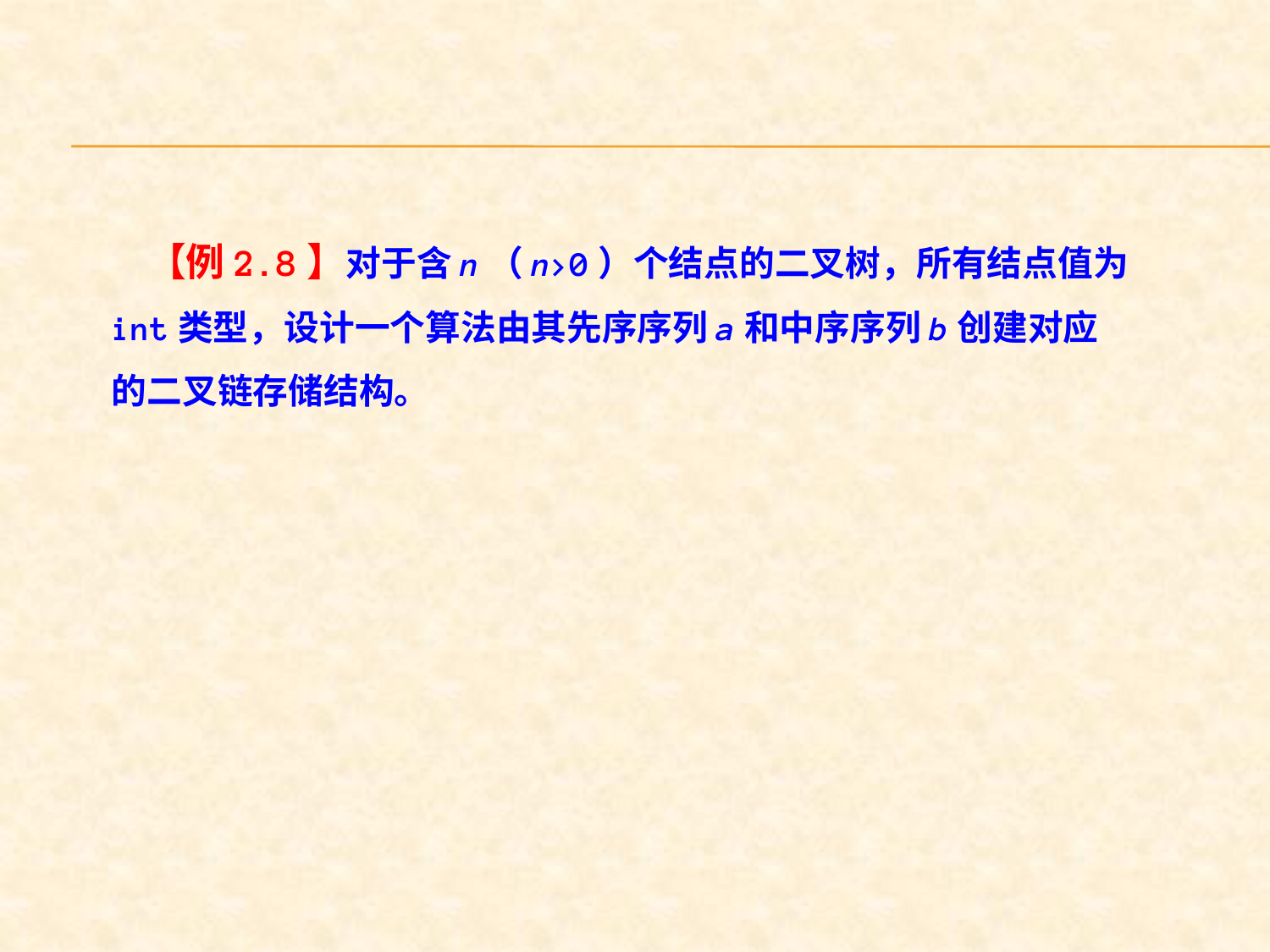

【例2.8】对于含n（n>0）个结点的二叉树，所有结点值为int类型，设计一个算法由其先序序列a和中序序列b创建对应的二叉链存储结构。
47